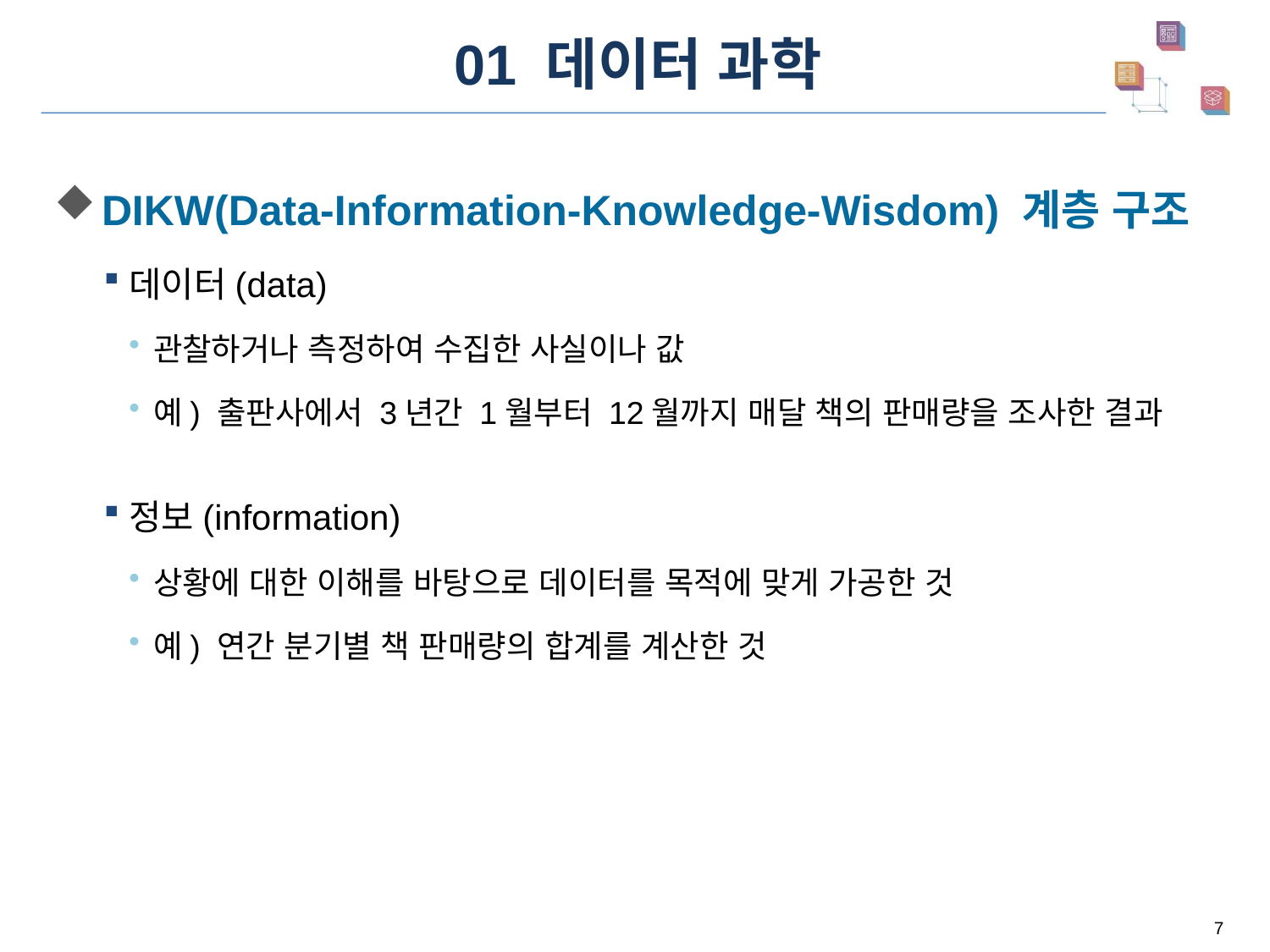

# 01 데이터 과학
DIKW(Data-Information-Knowledge-Wisdom) 계층 구조
데이터(data)
관찰하거나 측정하여 수집한 사실이나 값
예) 출판사에서 3년간 1월부터 12월까지 매달 책의 판매량을 조사한 결과

정보(information)
상황에 대한 이해를 바탕으로 데이터를 목적에 맞게 가공한 것
예) 연간 분기별 책 판매량의 합계를 계산한 것